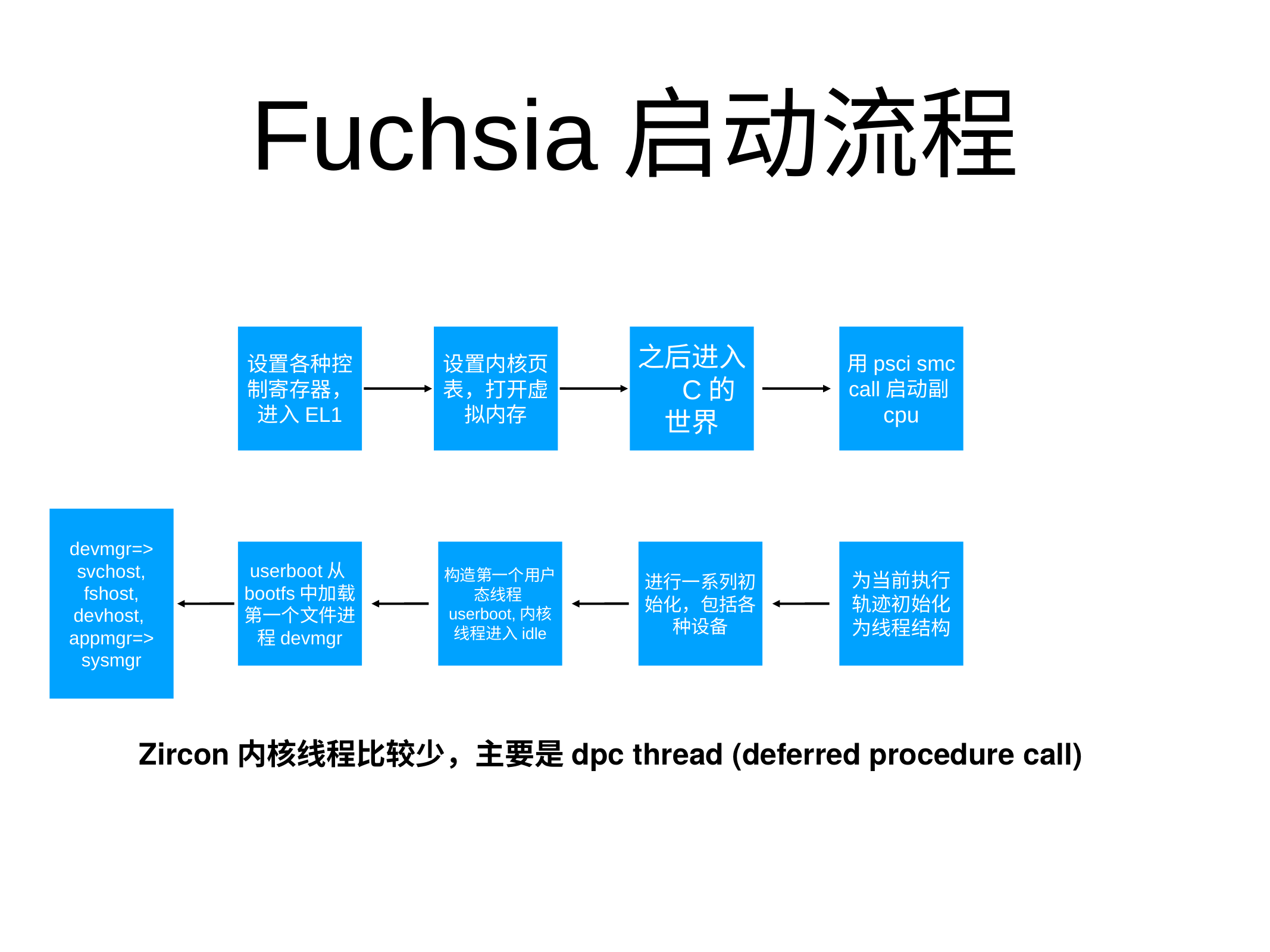

# Fuchsia启动流程
设置各种控制寄存器，进入EL1
设置内核页表，打开虚拟内存
之后进入　C的世界
用psci smc call启动副cpu

devmgr=>
svchost, fshost, devhost,
appmgr=>
sysmgr
userboot从bootfs中加载第一个文件进程devmgr
构造第一个用户态线程userboot,内核线程进入idle
进行一系列初始化，包括各种设备
为当前执行轨迹初始化为线程结构

Zircon内核线程比较少，主要是dpc thread (deferred procedure call)